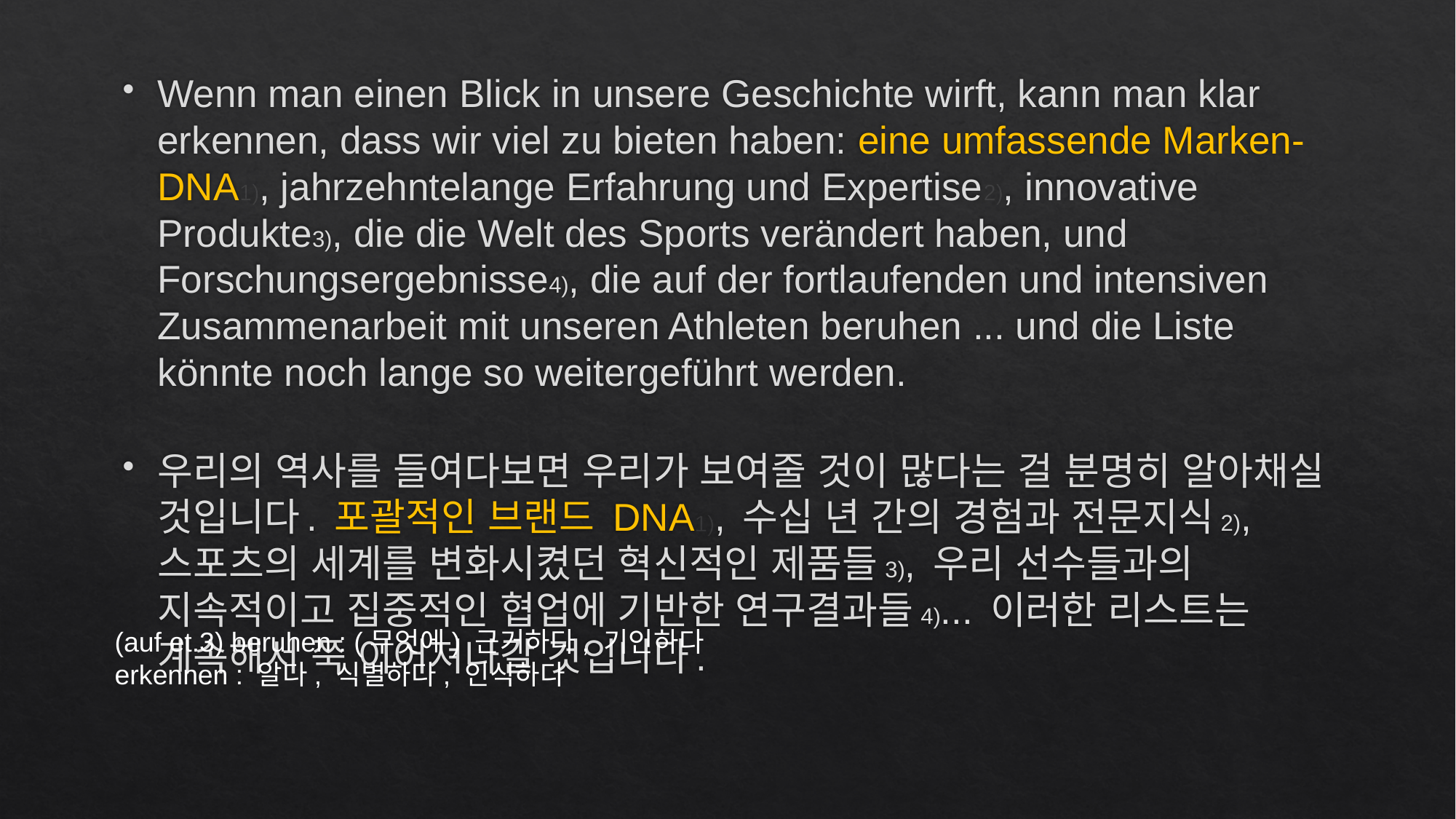

Wenn man einen Blick in unsere Geschichte wirft, kann man klar erkennen, dass wir viel zu bieten haben: eine umfassende Marken-DNA1), jahrzehntelange Erfahrung und Expertise2), innovative Produkte3), die die Welt des Sports verändert haben, und Forschungsergebnisse4), die auf der fortlaufenden und intensiven Zusammenarbeit mit unseren Athleten beruhen ... und die Liste könnte noch lange so weitergeführt werden.

우리의 역사를 들여다보면 우리가 보여줄 것이 많다는 걸 분명히 알아채실 것입니다. 포괄적인 브랜드 DNA1), 수십 년 간의 경험과 전문지식2), 스포츠의 세계를 변화시켰던 혁신적인 제품들3), 우리 선수들과의 지속적이고 집중적인 협업에 기반한 연구결과들4)... 이러한 리스트는 계속해서 쭉 이어져나갈 것입니다.
(auf et.3) beruhen : (무엇에) 근거하다, 기인하다
erkennen : 알다, 식별하다, 인식하다